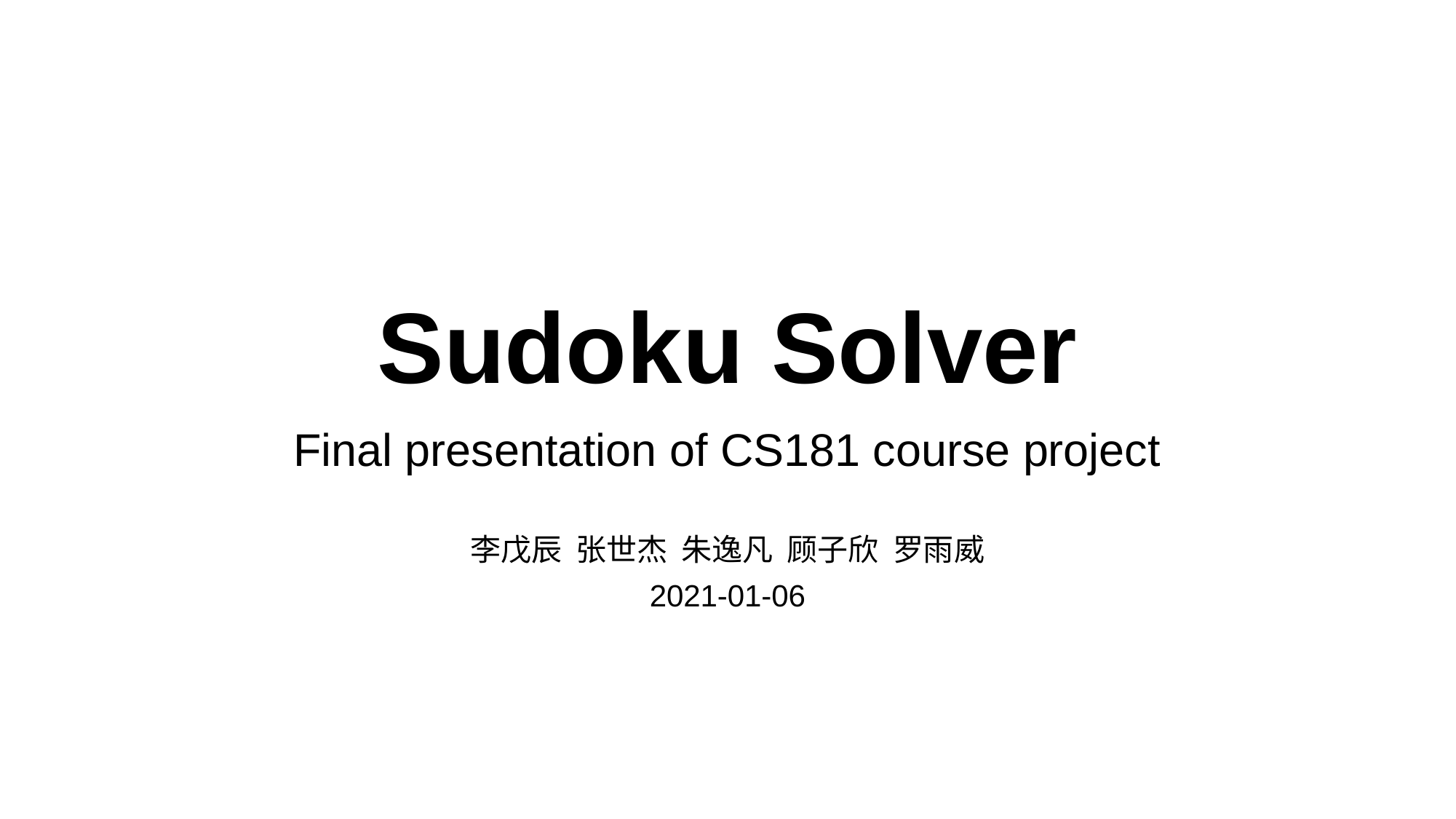

# Sudoku Solver
Final presentation of CS181 course project

李戊辰  张世杰  朱逸凡  顾子欣  罗雨威
2021-01-06